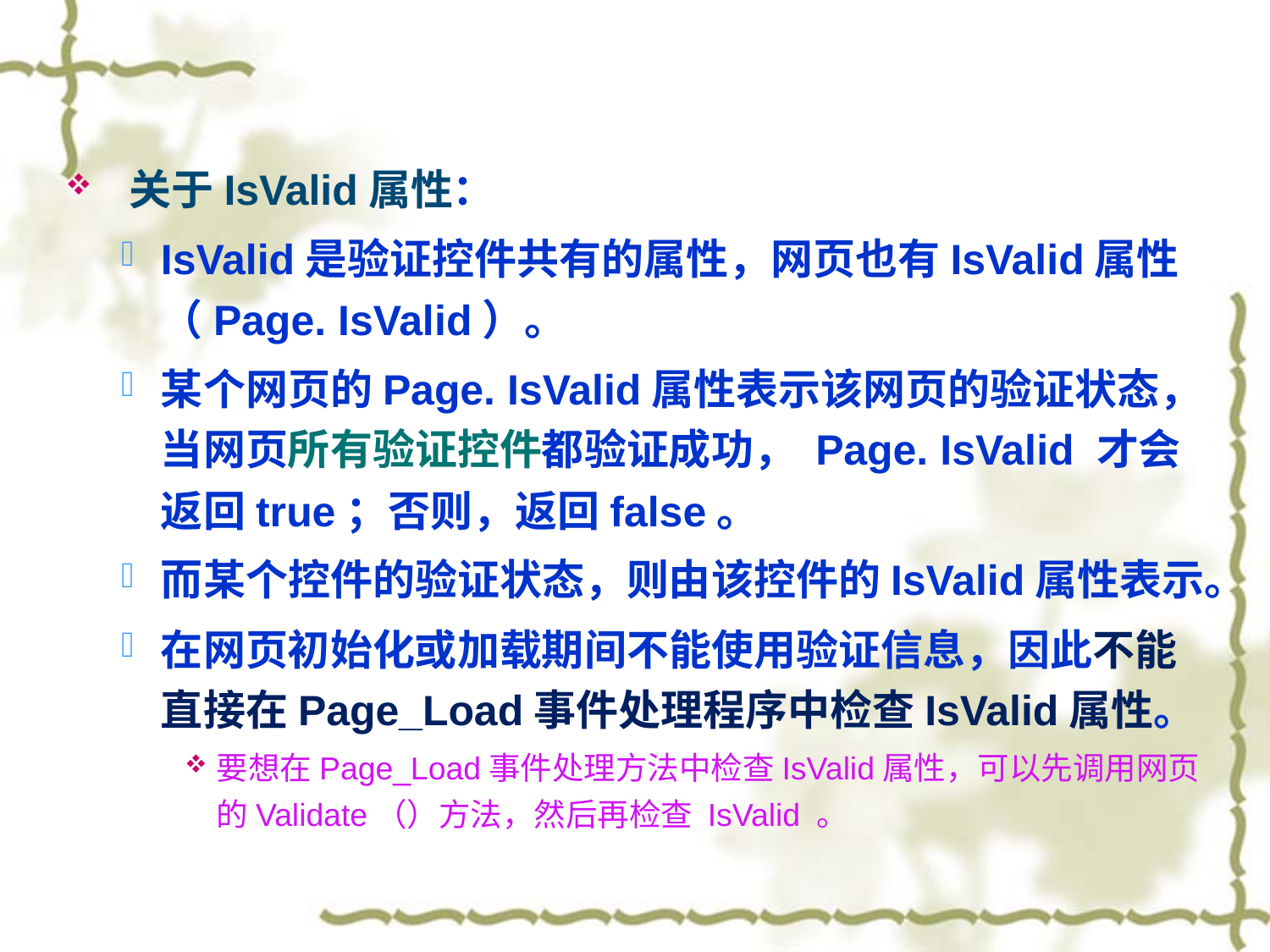

关于IsValid属性：
IsValid是验证控件共有的属性，网页也有IsValid属性（Page. IsValid）。
某个网页的Page. IsValid属性表示该网页的验证状态，当网页所有验证控件都验证成功， Page. IsValid 才会返回true；否则，返回false。
而某个控件的验证状态，则由该控件的IsValid属性表示。
在网页初始化或加载期间不能使用验证信息，因此不能直接在Page_Load事件处理程序中检查IsValid属性。
要想在Page_Load事件处理方法中检查IsValid属性，可以先调用网页的Validate（）方法，然后再检查 IsValid 。